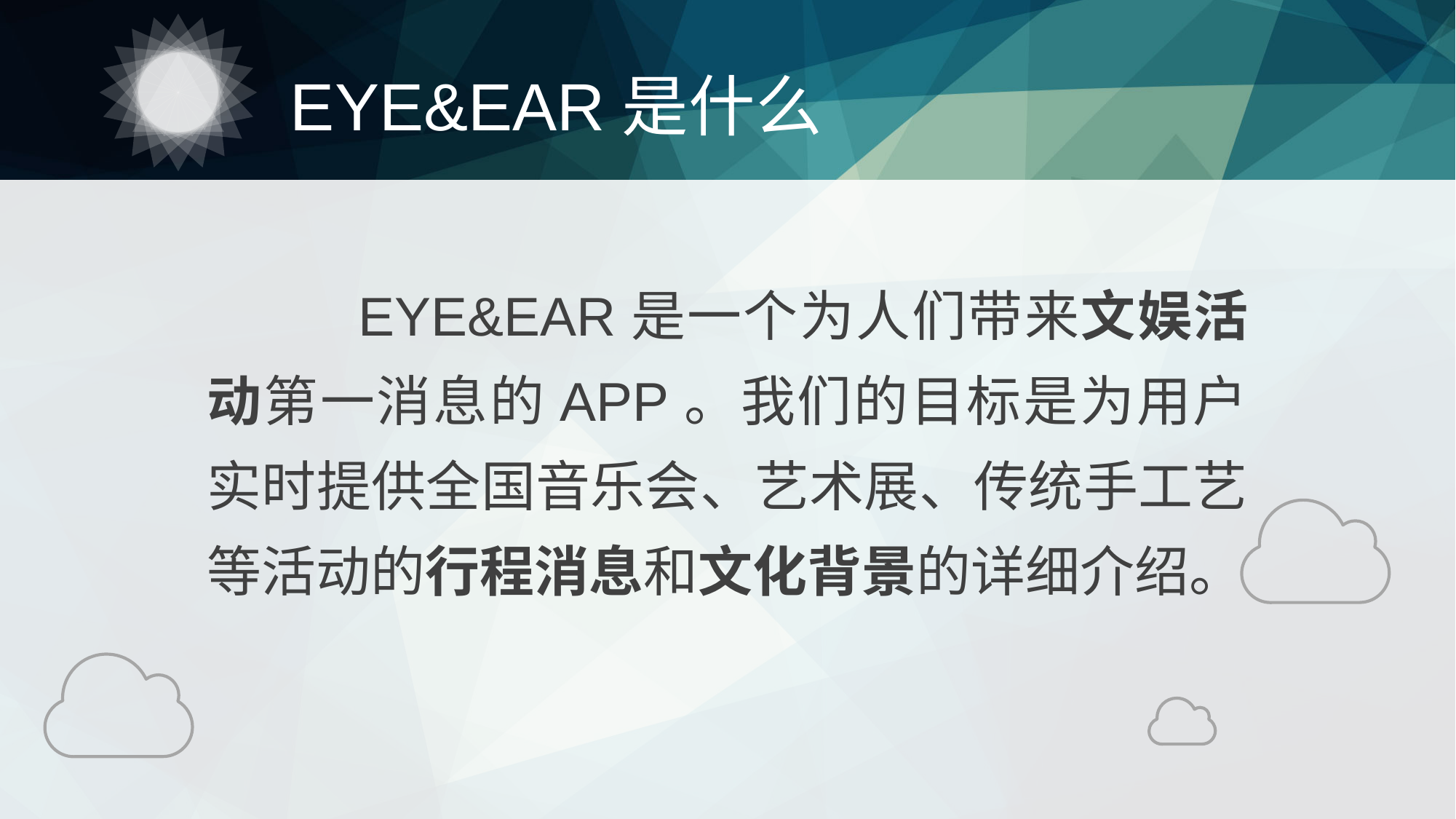

EYE&EAR是什么
         EYE&EAR是一个为人们带来文娱活动第一消息的APP。我们的目标是为用户实时提供全国音乐会、艺术展、传统手工艺等活动的行程消息和文化背景的详细介绍。